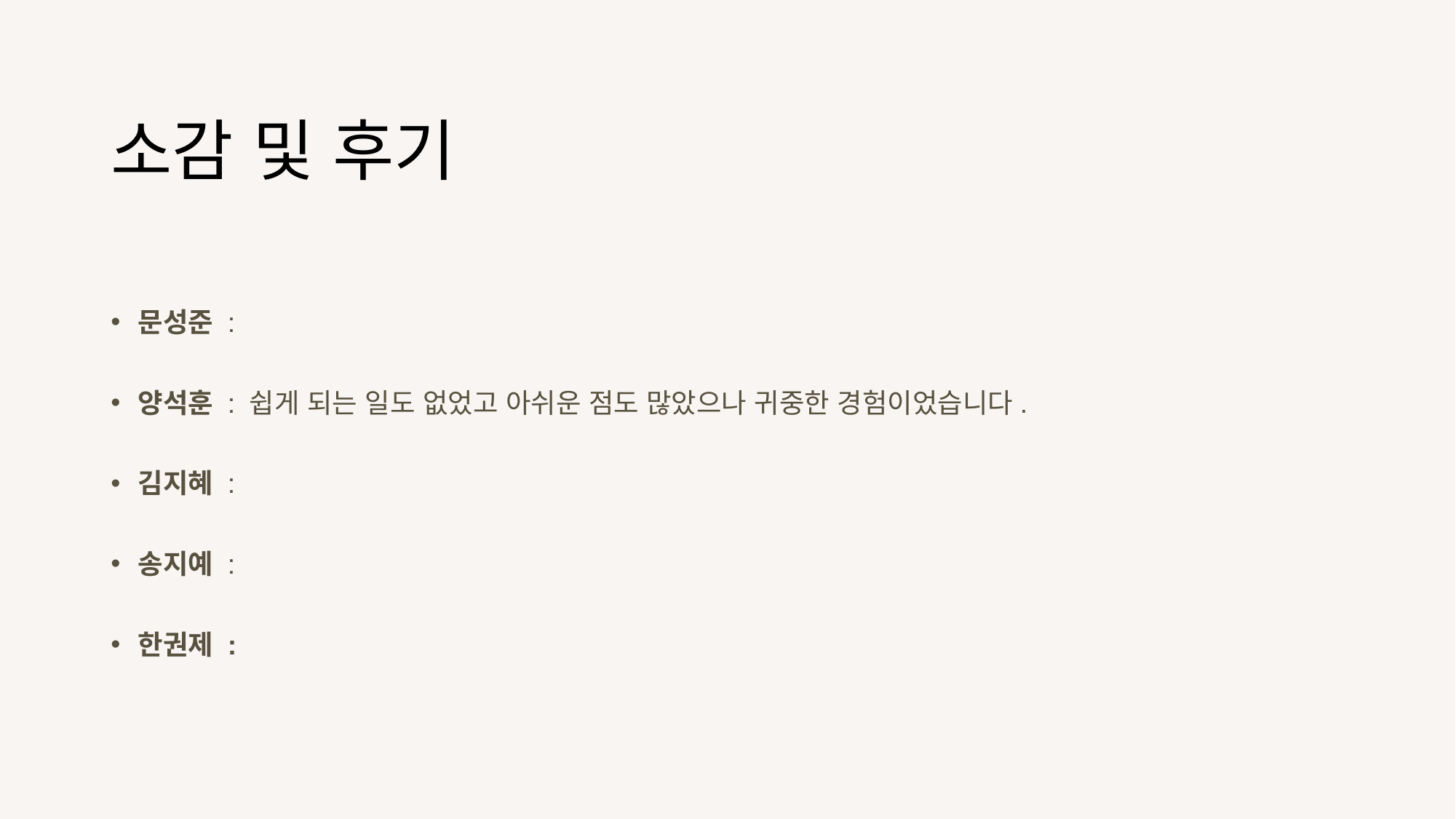

# 소감 및 후기
문성준 :
양석훈 : 쉽게 되는 일도 없었고 아쉬운 점도 많았으나 귀중한 경험이었습니다.
김지혜 :
송지예 :
한권제 :